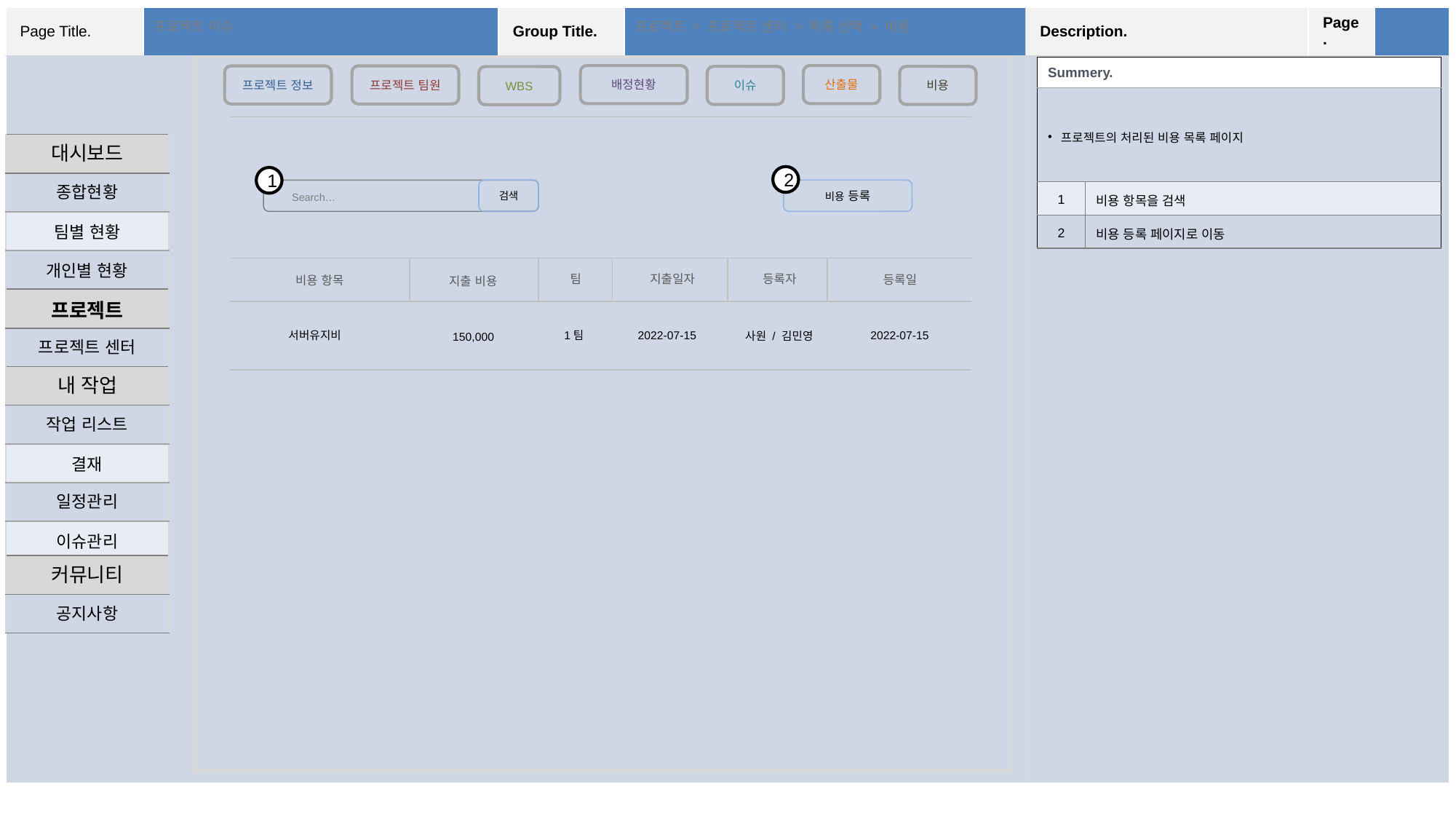

프로젝트 이슈
프로젝트 > 프로젝트 센터 > 목록 선택 > 비용

| Summery. |  |
| --- | --- |
| 프로젝트의 처리된 비용 목록 페이지 |  |
| 1 | 비용 항목을 검색 |
| 2 | 비용 등록 페이지로 이동 |
산출물
배정현황
프로젝트 정보
프로젝트 팀원
이슈
비용
WBS
| 대시보드 |
| --- |
| 종합현황 |
| 팀별 현황 |
| 개인별 현황 |
2
1

검색
비용 등록
      Search…
팀
지출일자
등록자
등록일
비용 항목
지출 비용
| 프로젝트 |
| --- |
| 프로젝트 센터 |
2022-07-15
1팀
2022-07-15
서버유지비
사원 / 김민영
150,000
| 내 작업 |
| --- |
| 작업 리스트 |
| 결재 |
| 일정관리 |
| 이슈관리 |
| 커뮤니티 |
| --- |
| 공지사항 |